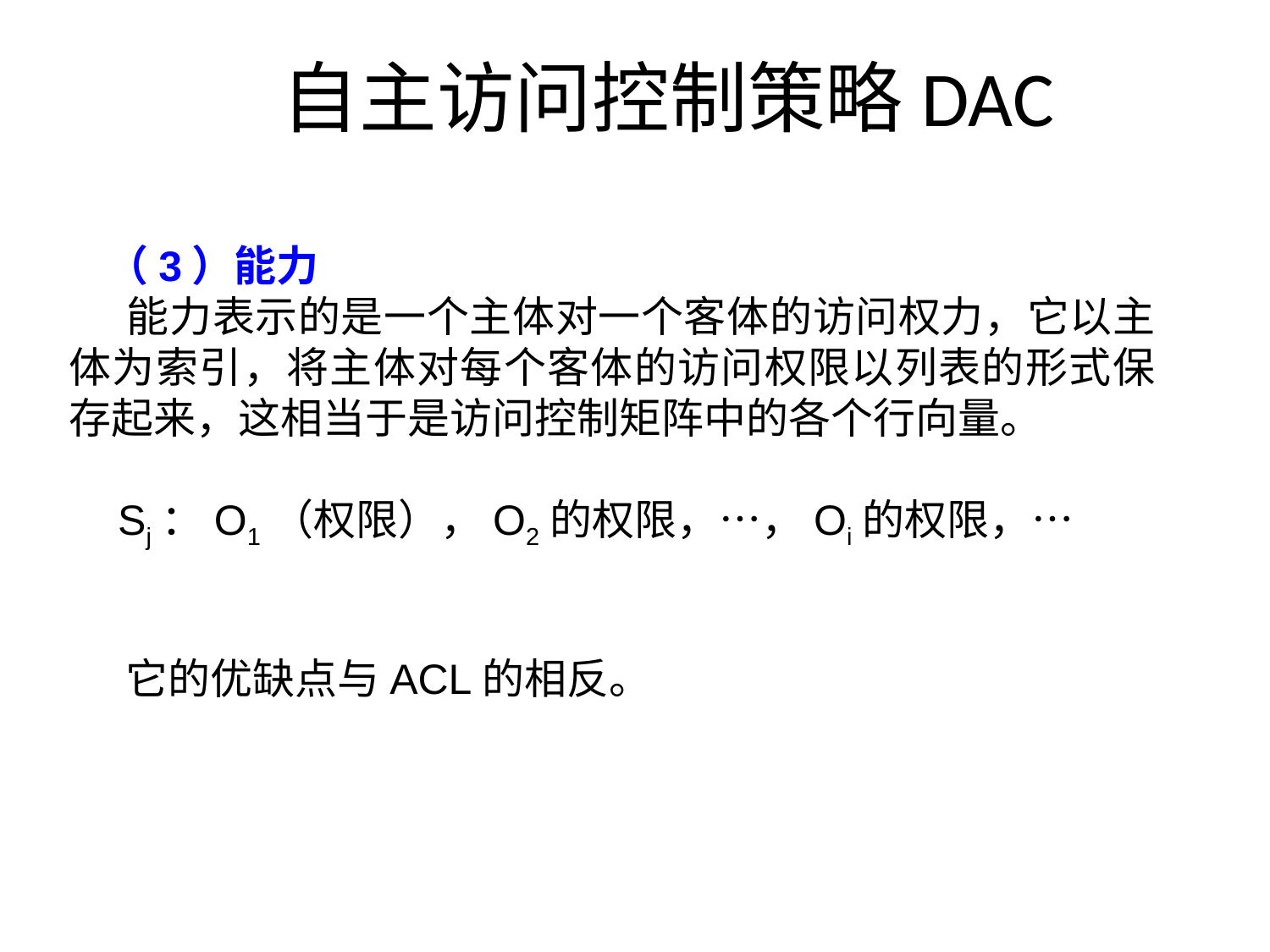

# 自主访问控制策略DAC
（3）能力
 能力表示的是一个主体对一个客体的访问权力，它以主体为索引，将主体对每个客体的访问权限以列表的形式保存起来，这相当于是访问控制矩阵中的各个行向量。

 Sj：O1（权限），O2的权限，…，Oi的权限，…

 它的优缺点与ACL的相反。